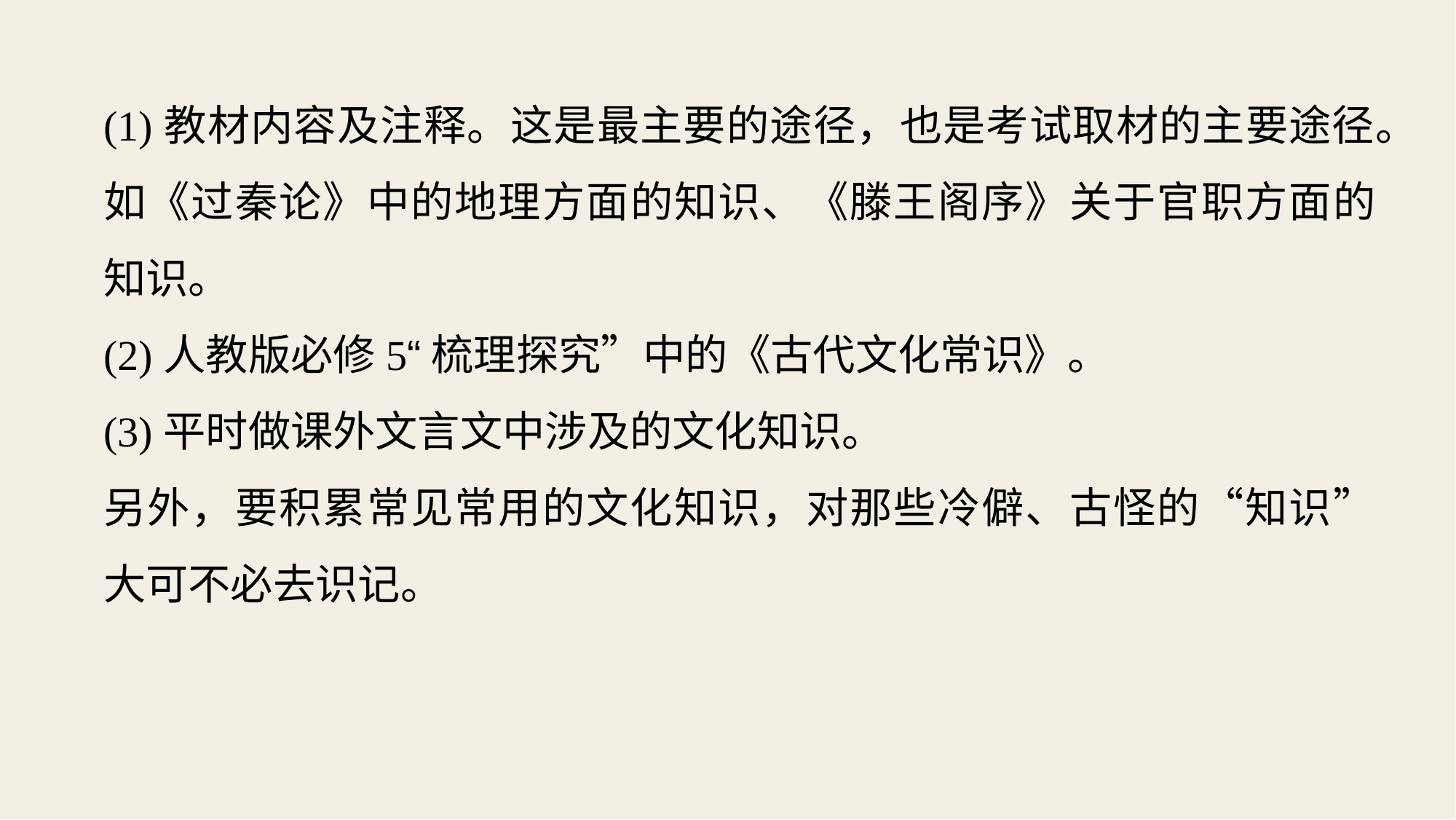

(1)教材内容及注释。这是最主要的途径，也是考试取材的主要途径。如《过秦论》中的地理方面的知识、《滕王阁序》关于官职方面的知识。
(2)人教版必修5“梳理探究”中的《古代文化常识》。
(3)平时做课外文言文中涉及的文化知识。
另外，要积累常见常用的文化知识，对那些冷僻、古怪的“知识”大可不必去识记。